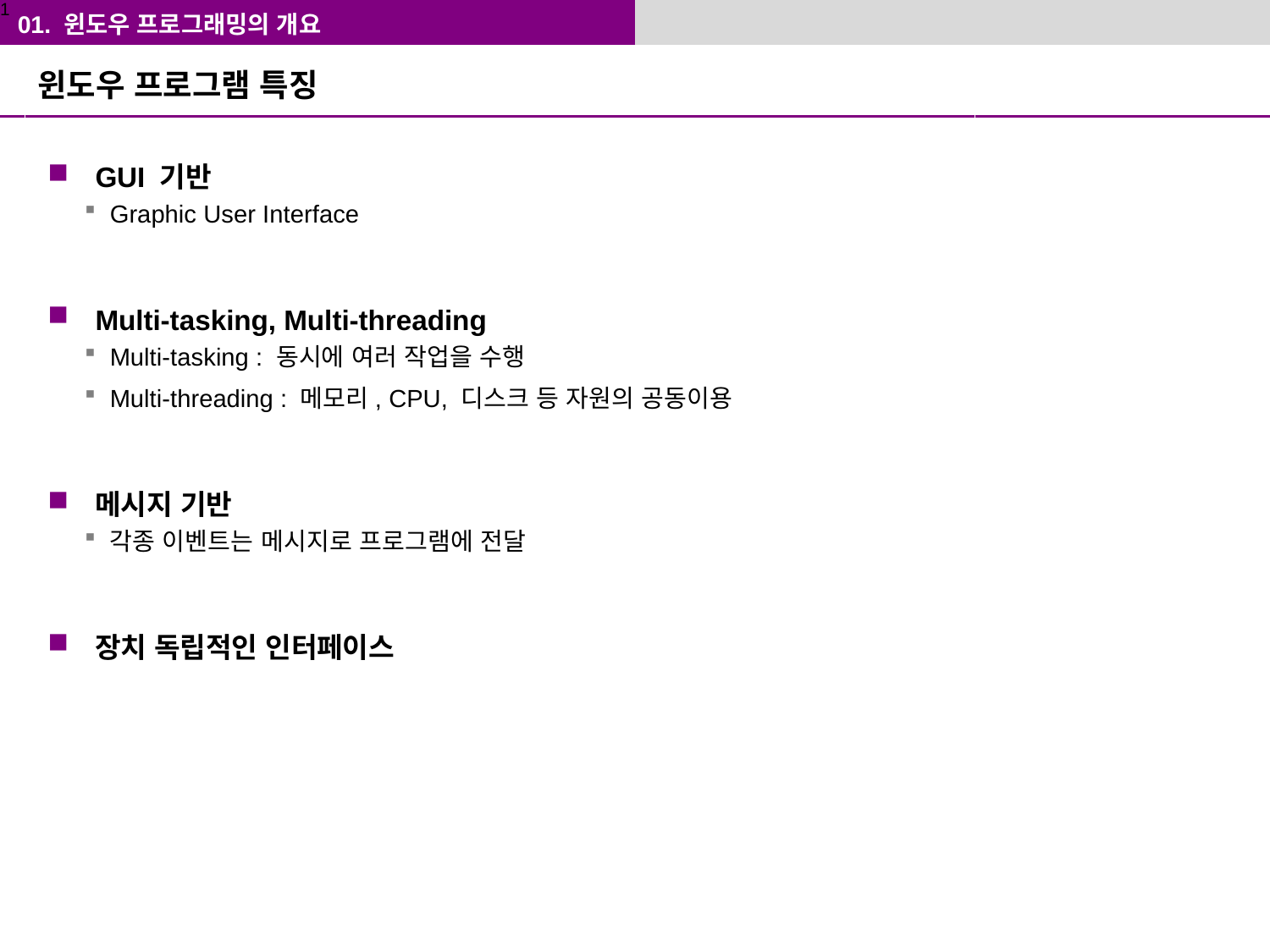

01. 윈도우 프로그래밍의 개요
# 윈도우 프로그램 특징
GUI 기반
Graphic User Interface

Multi-tasking, Multi-threading
Multi-tasking : 동시에 여러 작업을 수행
Multi-threading : 메모리, CPU, 디스크 등 자원의 공동이용

메시지 기반
각종 이벤트는 메시지로 프로그램에 전달

장치 독립적인 인터페이스